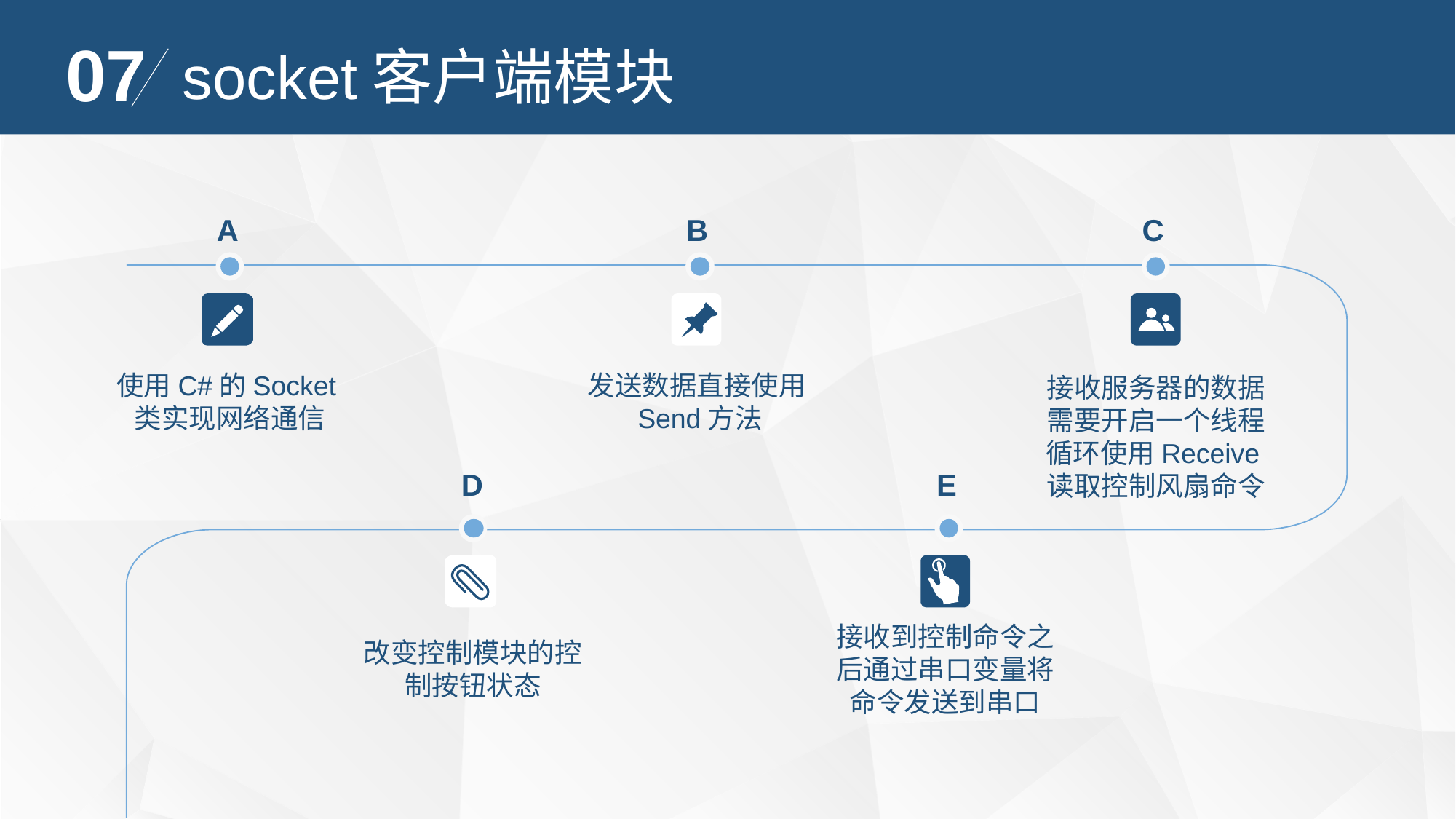

07
socket客户端模块
A
B
C

使用C#的Socket类实现网络通信
发送数据直接使用Send方法
接收服务器的数据需要开启一个线程循环使用Receive读取控制风扇命令
D
E

改变控制模块的控制按钮状态
接收到控制命令之后通过串口变量将命令发送到串口